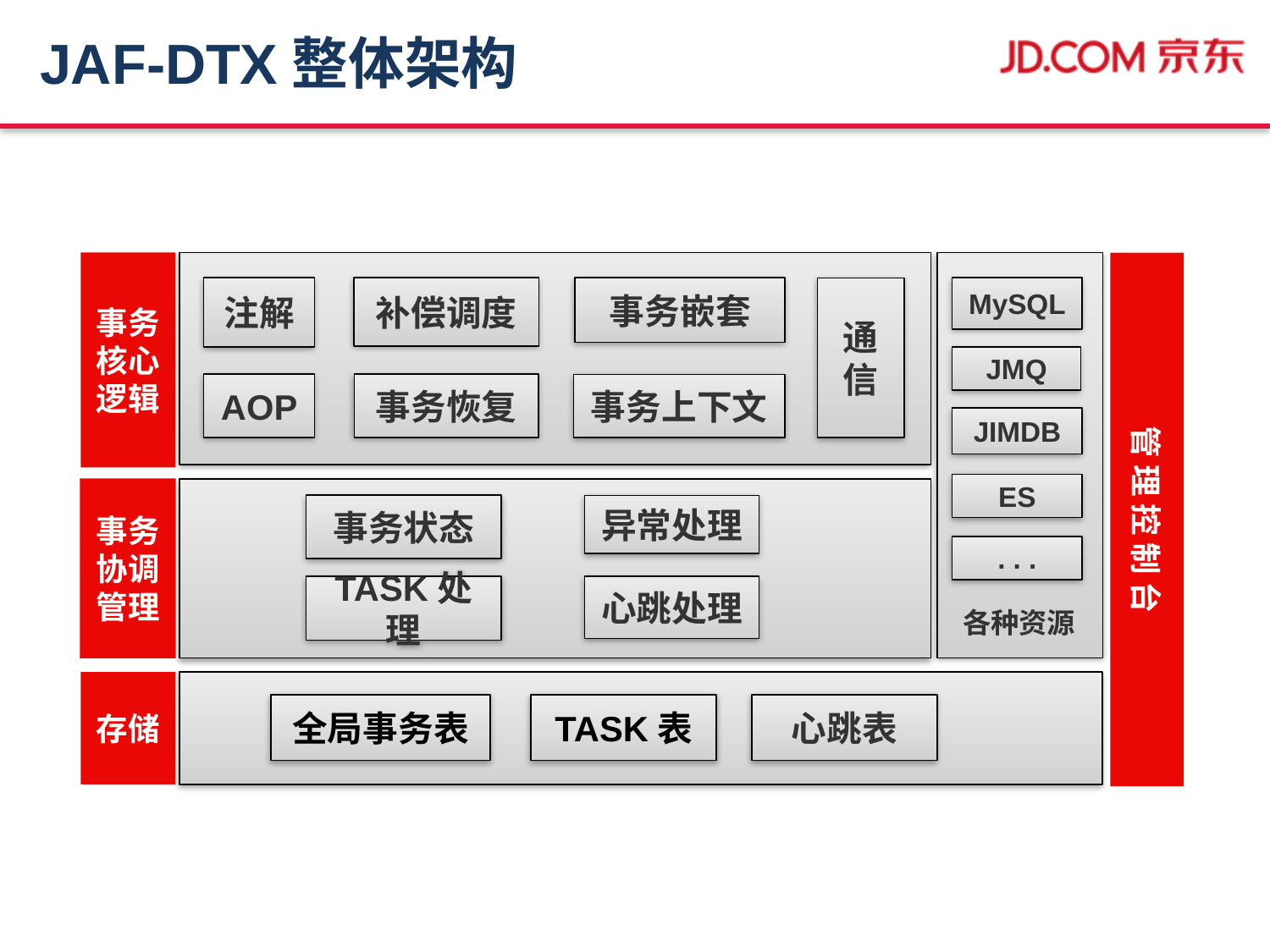

# JAF-DTX整体架构

事务
核心
逻辑

管 理 控 制 台
注解
补偿调度
事务嵌套
通信
MySQL
JMQ
事务恢复
AOP
事务上下文
JIMDB
ES
事务
协调
管理

事务状态
异常处理
. . .
TASK处理
心跳处理
各种资源
存储

全局事务表
TASK表
心跳表